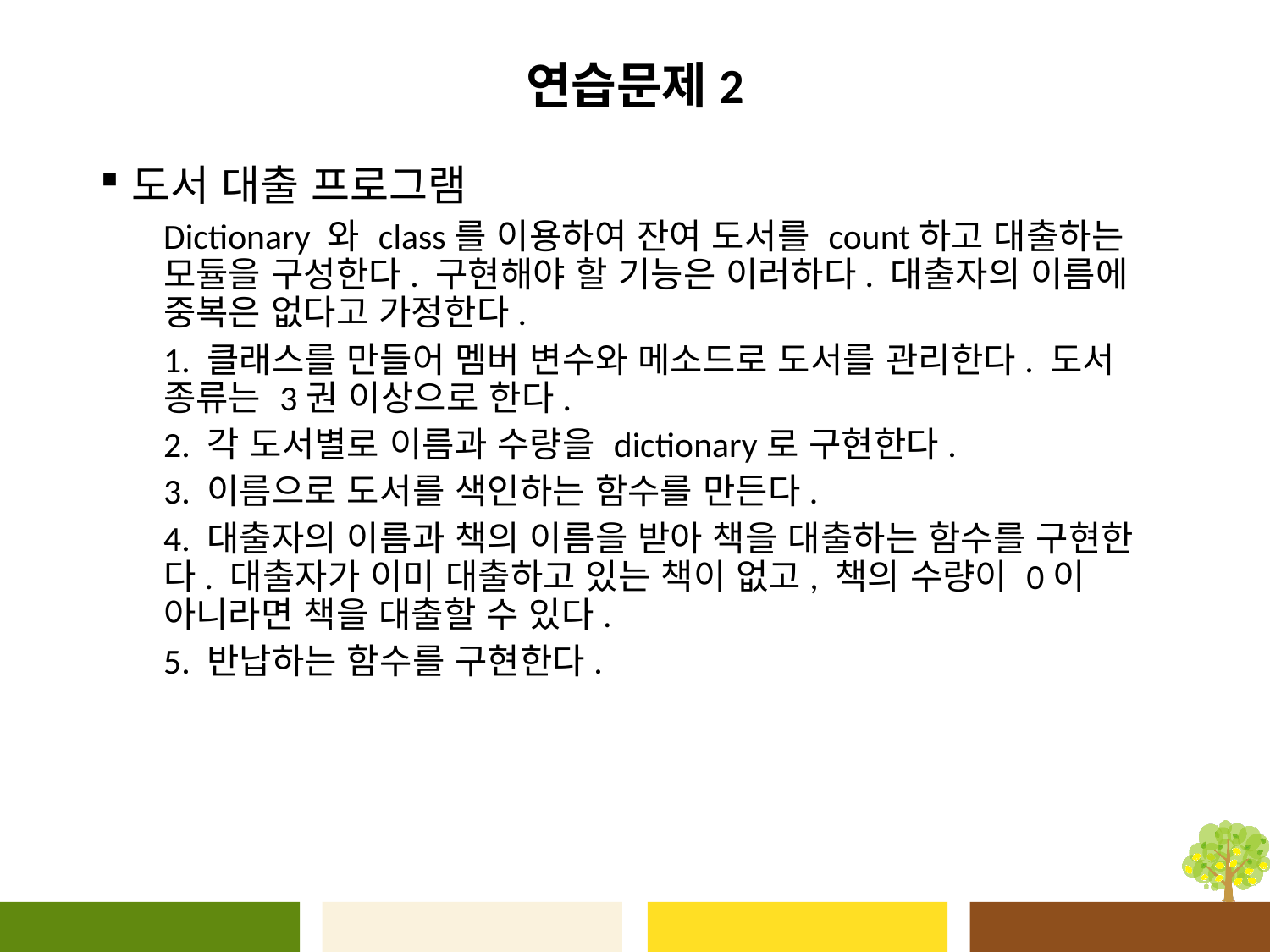

# 연습문제2
도서 대출 프로그램
Dictionary 와 class를 이용하여 잔여 도서를 count하고 대출하는 모듈을 구성한다. 구현해야 할 기능은 이러하다. 대출자의 이름에 중복은 없다고 가정한다.
1. 클래스를 만들어 멤버 변수와 메소드로 도서를 관리한다. 도서 종류는 3권 이상으로 한다.
2. 각 도서별로 이름과 수량을 dictionary로 구현한다.
3. 이름으로 도서를 색인하는 함수를 만든다.
4. 대출자의 이름과 책의 이름을 받아 책을 대출하는 함수를 구현한다. 대출자가 이미 대출하고 있는 책이 없고, 책의 수량이 0이 아니라면 책을 대출할 수 있다.
5. 반납하는 함수를 구현한다.